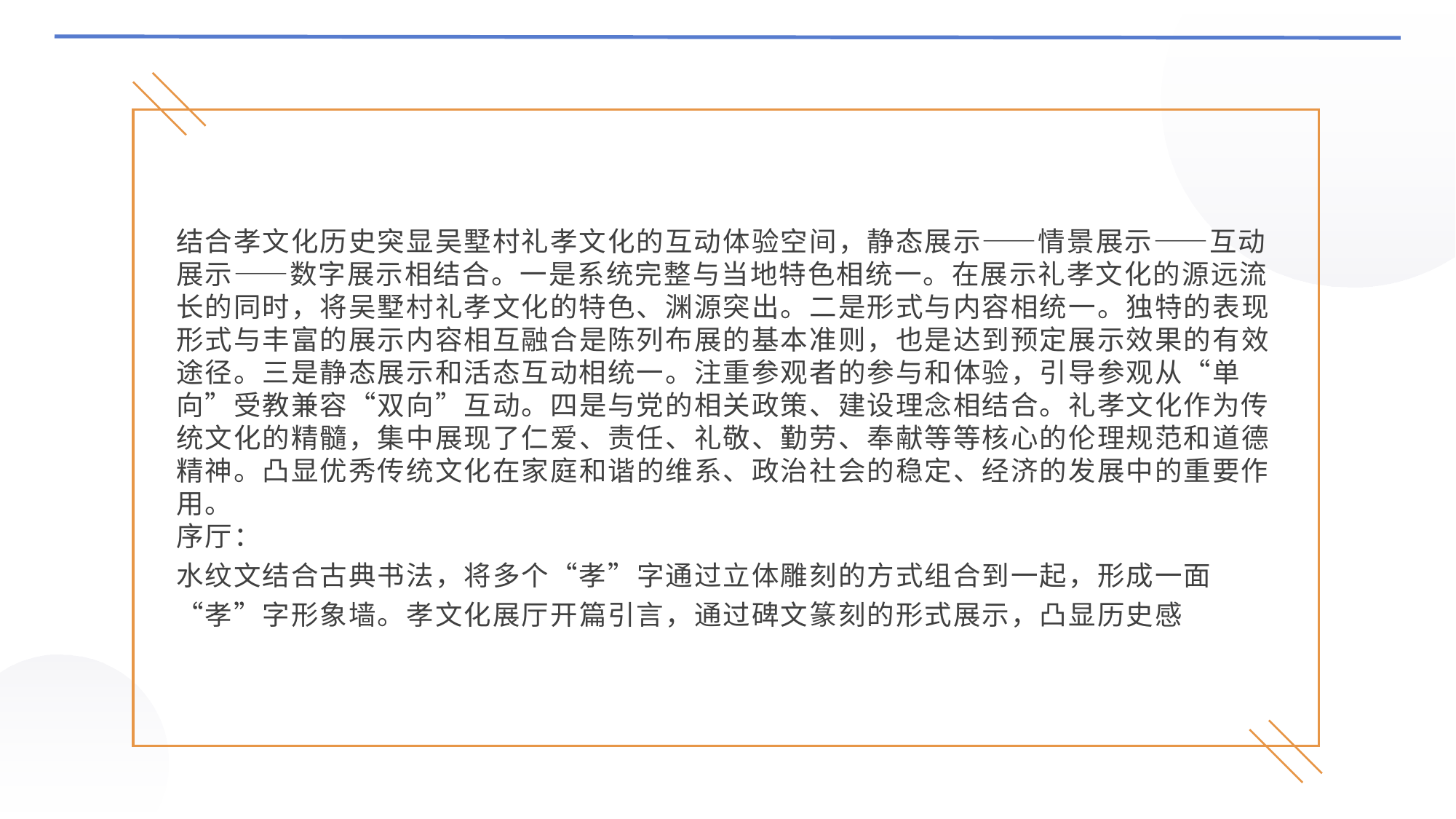

结合孝文化历史突显吴墅村礼孝文化的互动体验空间，静态展示——情景展示——互动展示——数字展示相结合。一是系统完整与当地特色相统一。在展示礼孝文化的源远流长的同时，将吴墅村礼孝文化的特色、渊源突出。二是形式与内容相统一。独特的表现形式与丰富的展示内容相互融合是陈列布展的基本准则，也是达到预定展示效果的有效途径。三是静态展示和活态互动相统一。注重参观者的参与和体验，引导参观从“单向”受教兼容“双向”互动。四是与党的相关政策、建设理念相结合。礼孝文化作为传统文化的精髓，集中展现了仁爱、责任、礼敬、勤劳、奉献等等核心的伦理规范和道德精神。凸显优秀传统文化在家庭和谐的维系、政治社会的稳定、经济的发展中的重要作用。
序厅：
水纹文结合古典书法，将多个“孝”字通过立体雕刻的方式组合到一起，形成一面“孝”字形象墙。孝文化展厅开篇引言，通过碑文篆刻的形式展示，凸显历史感